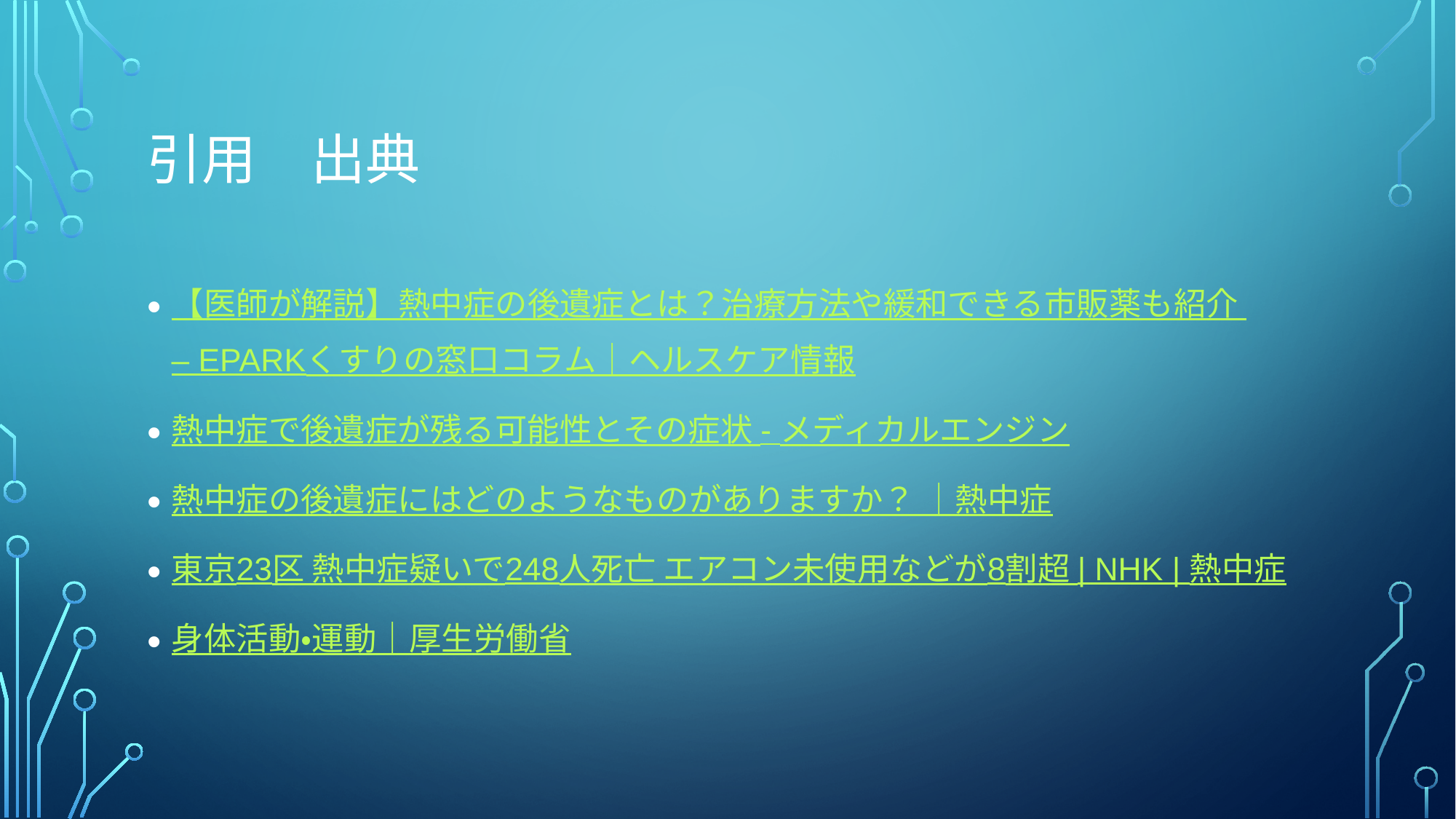

# 引用　出典
【医師が解説】熱中症の後遺症とは？治療方法や緩和できる市販薬も紹介 – EPARKくすりの窓口コラム｜ヘルスケア情報
熱中症で後遺症が残る可能性とその症状 - メディカルエンジン
熱中症の後遺症にはどのようなものがありますか？ ｜熱中症
東京23区 熱中症疑いで248人死亡 エアコン未使用などが8割超 | NHK | 熱中症
身体活動・運動｜厚生労働省